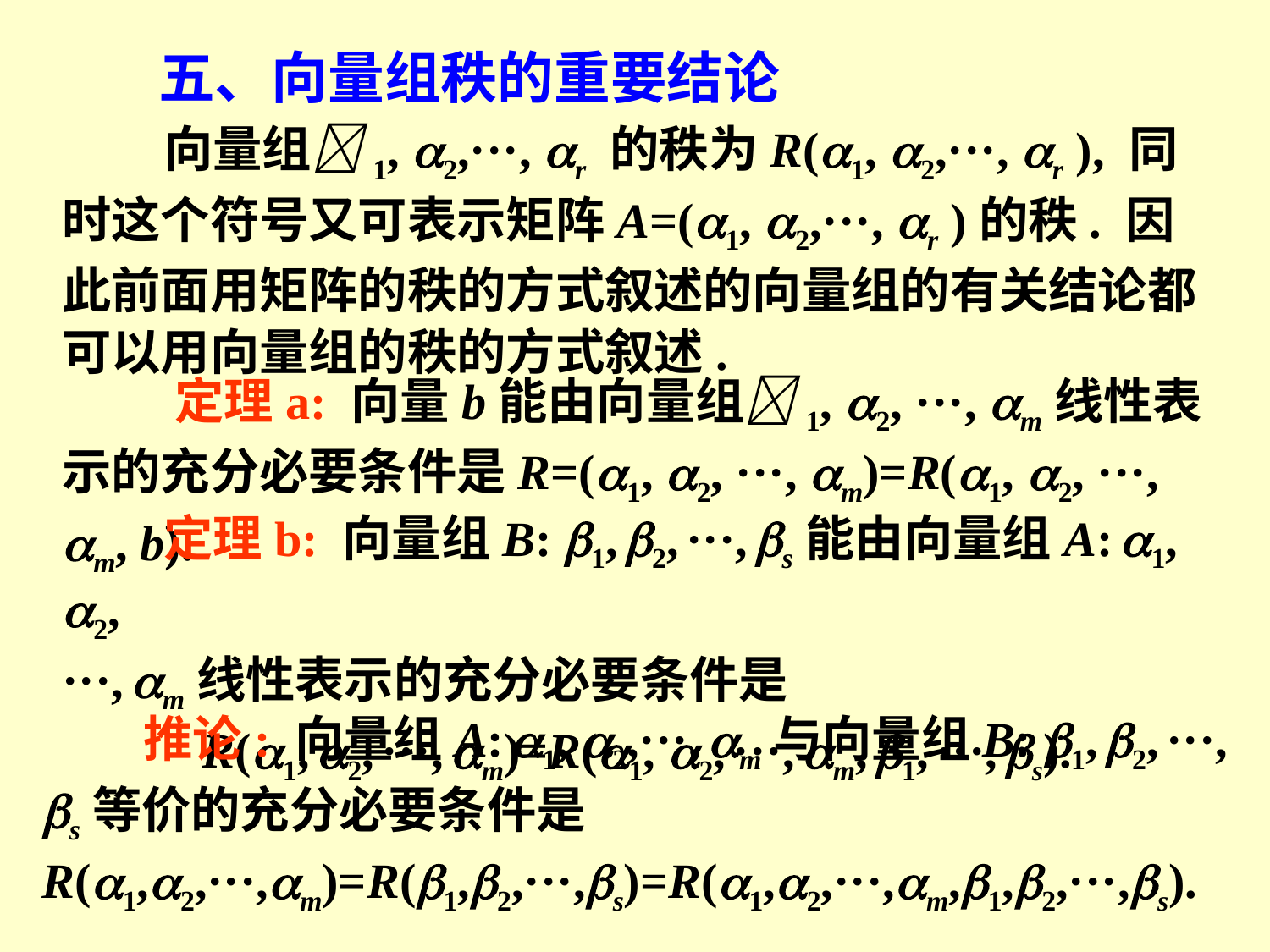

五、向量组秩的重要结论
        向量组α1, α2,···, αr 的秩为R(α1, α2,···, αr ), 同时这个符号又可表示矩阵A=(α1, α2,···, αr )的秩. 因此前面用矩阵的秩的方式叙述的向量组的有关结论都可以用向量组的秩的方式叙述.
         定理a: 向量b能由向量组α1, α2, ···, αm线性表示的充分必要条件是R=(α1, α2, ···, αm)=R(α1, α2, ···, αm, b).
        定理b: 向量组B: β1, β2, ···, βs能由向量组A: α1, α2,
···, αm线性表示的充分必要条件是
R(α1, α2, ···, αm)=R(α1, α2, ···, αm, β1, ···, βs).
        推论: 向量组A: α1, α2,···, αm与向量组B: β1, β2, ···, βs等价的充分必要条件是
R(α1,α2,···,αm)=R(β1,β2,···,βs)=R(α1,α2,···,αm,β1,β2,···,βs).